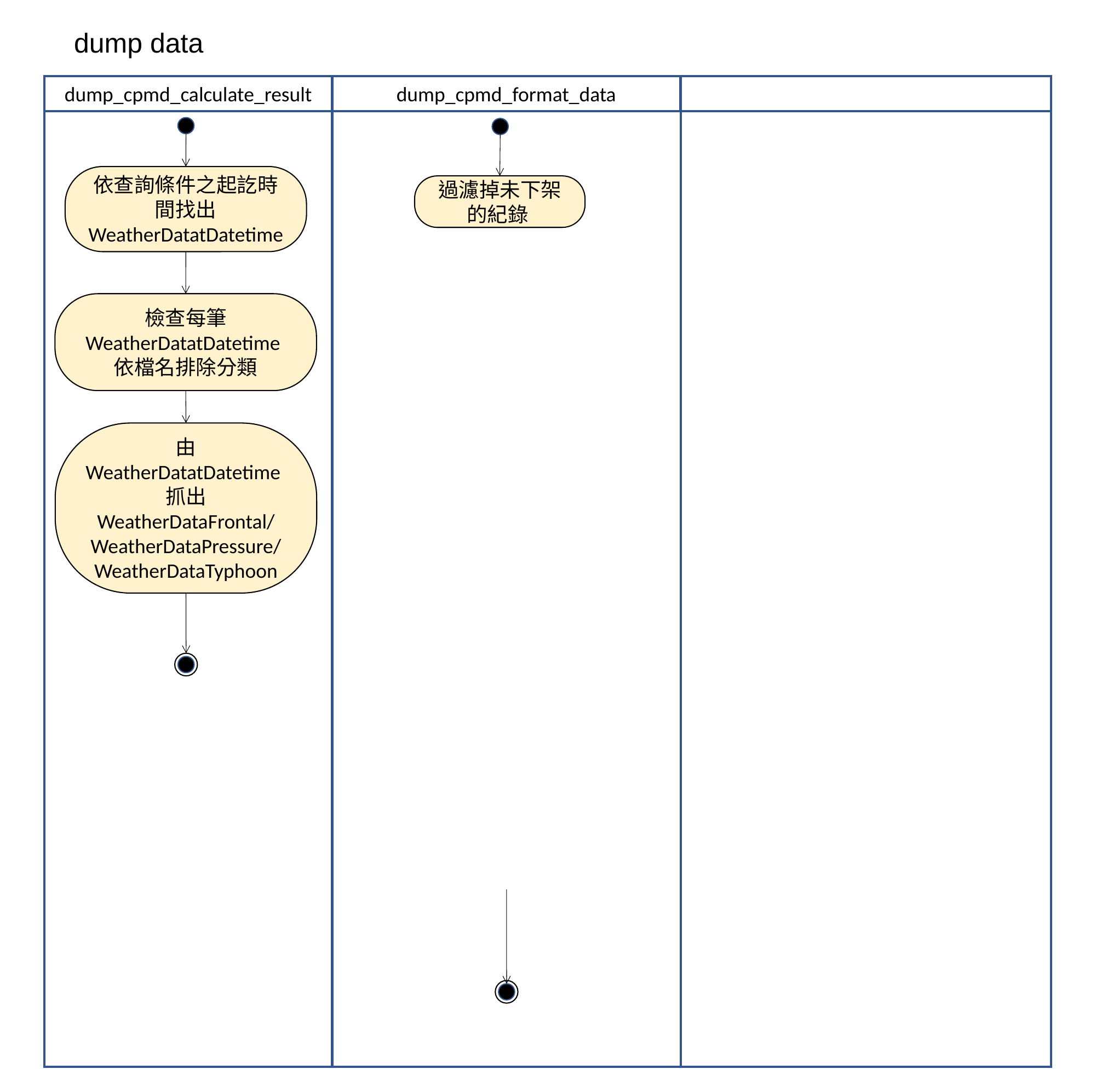

dump data

dump_cpmd_format_data

dump_cpmd_calculate_result

依查詢條件之起訖時間找出 WeatherDatatDatetime
過濾掉未下架的紀錄
檢查每筆 WeatherDatatDatetime
依檔名排除分類
由 WeatherDatatDatetime
抓出
WeatherDataFrontal/
WeatherDataPressure/
WeatherDataTyphoon